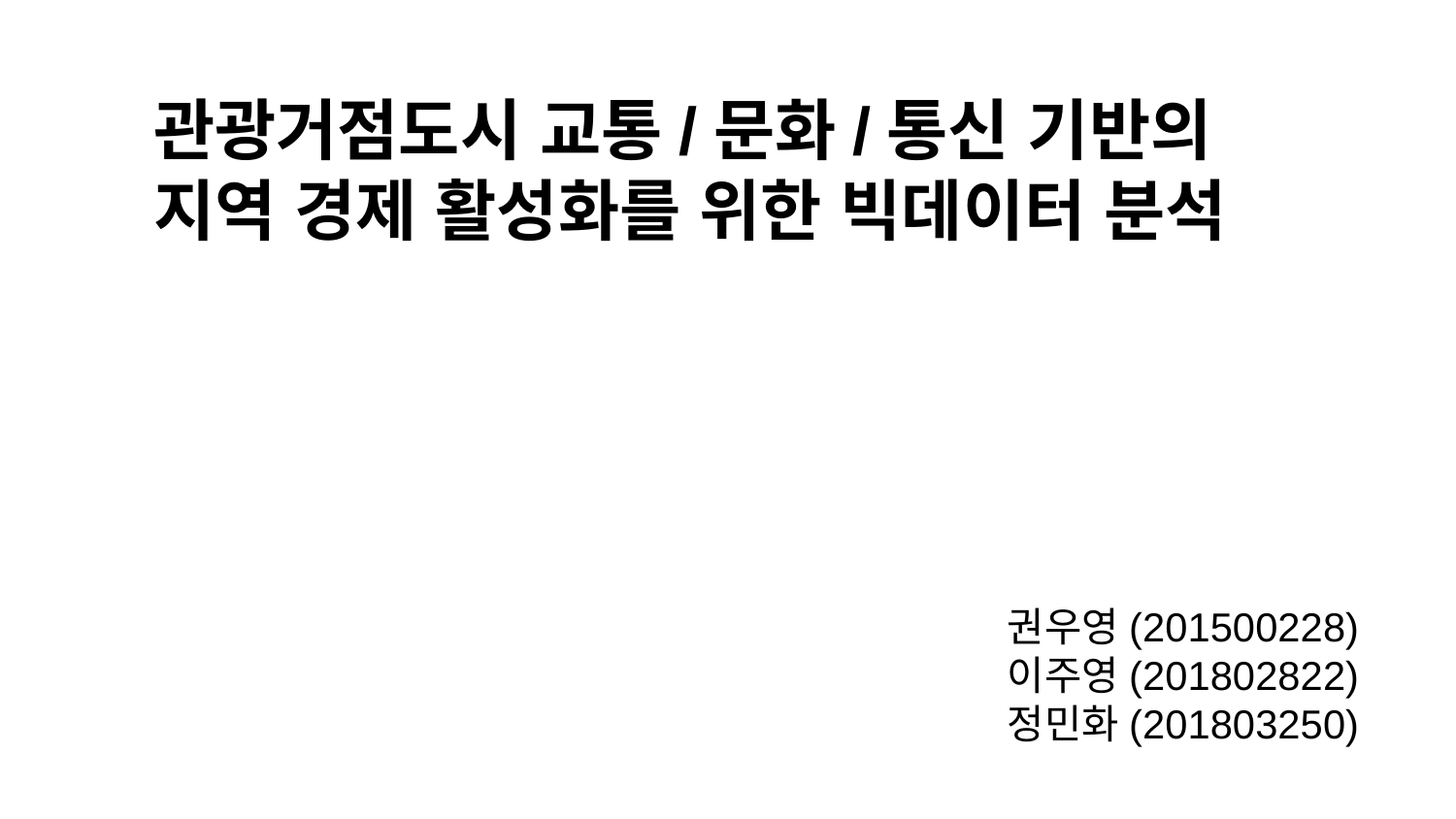

관광거점도시 교통/문화/통신 기반의
지역 경제 활성화를 위한 빅데이터 분석
권우영(201500228)
이주영(201802822)
정민화(201803250)